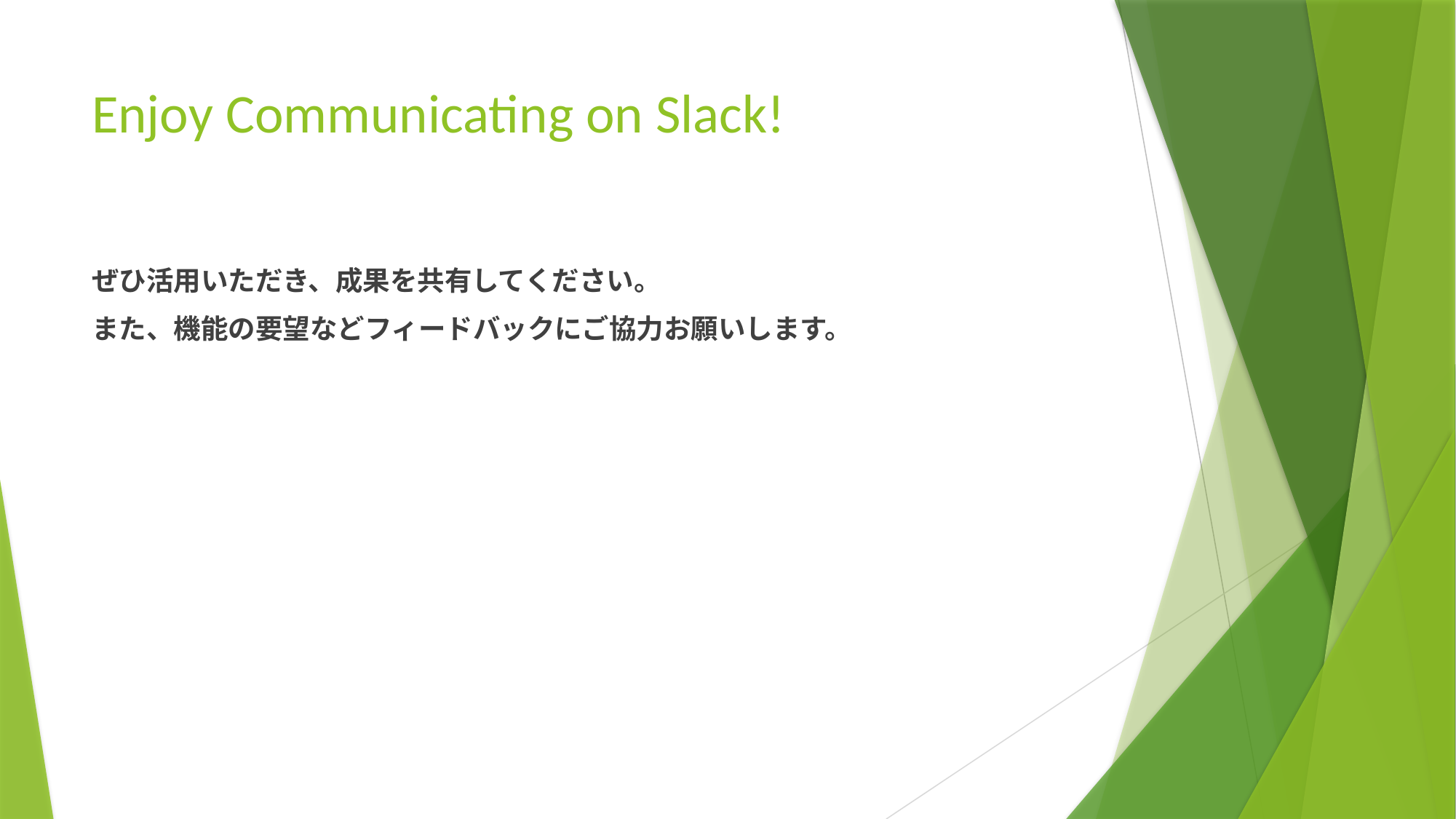

# Enjoy Communicating on Slack!
ぜひ活用いただき、成果を共有してください。
また、機能の要望などフィードバックにご協力お願いします。